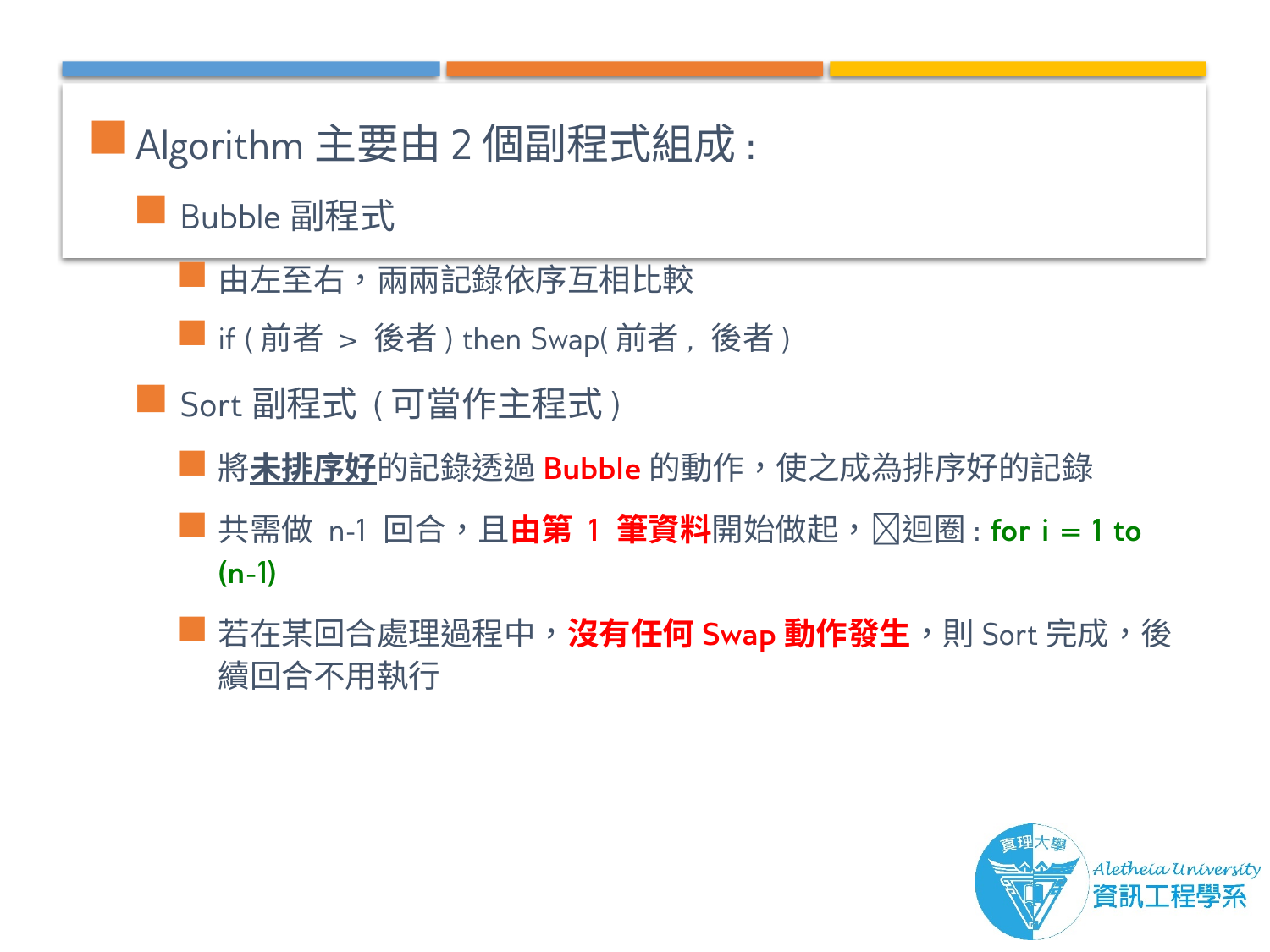

Algorithm主要由2個副程式組成:
Bubble副程式
由左至右，兩兩記錄依序互相比較
if (前者 > 後者) then Swap(前者, 後者)
Sort副程式 (可當作主程式)
將未排序好的記錄透過Bubble的動作，使之成為排序好的記錄
共需做 n-1 回合，且由第 1 筆資料開始做起，∴迴圈: for i = 1 to (n-1)
若在某回合處理過程中，沒有任何Swap動作發生，則Sort完成，後續回合不用執行